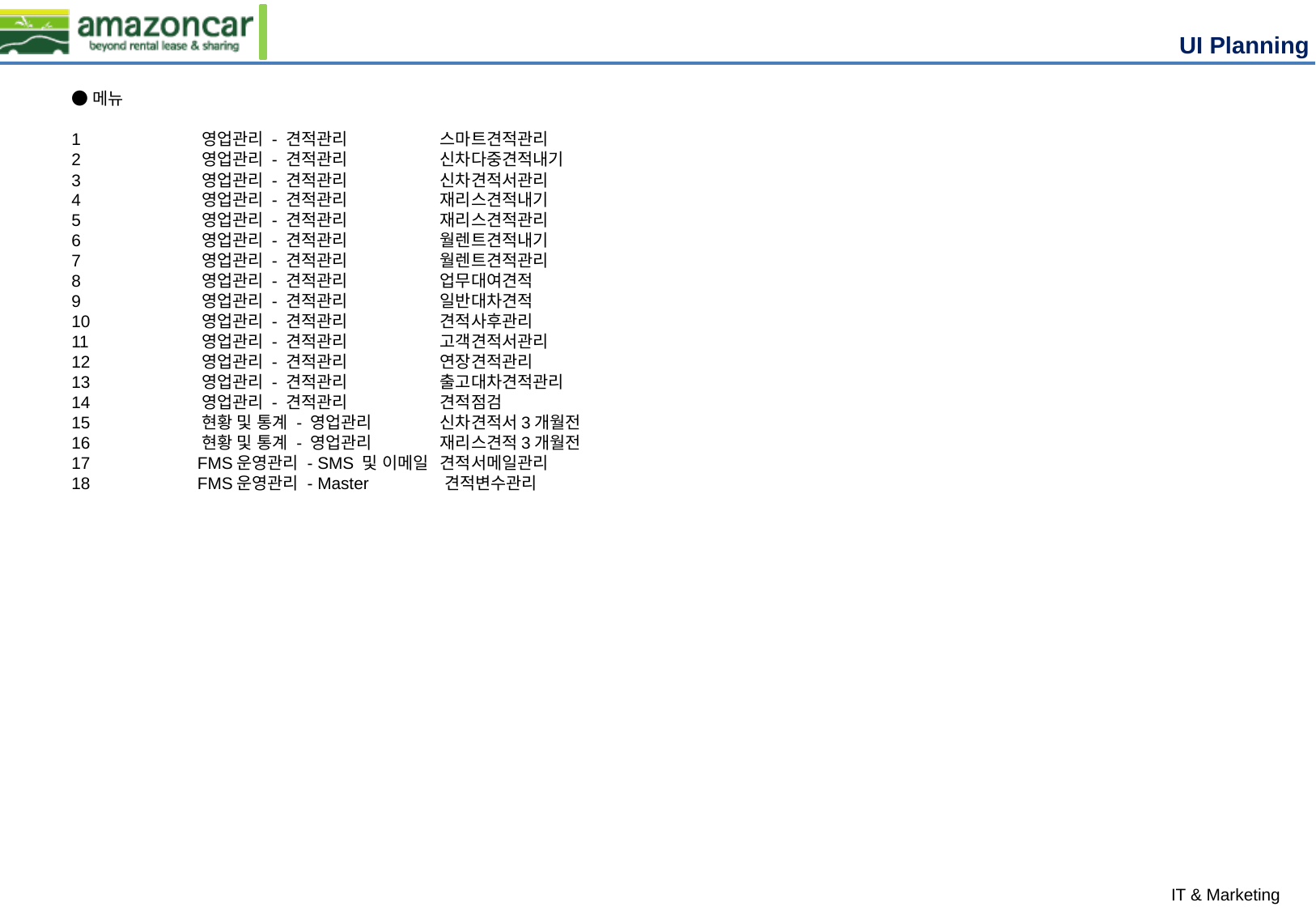

●메뉴

1	 영업관리 - 견적관리	 스마트견적관리
2	 영업관리 - 견적관리	 신차다중견적내기
3	 영업관리 - 견적관리	 신차견적서관리
4	 영업관리 - 견적관리	 재리스견적내기
5	 영업관리 - 견적관리	 재리스견적관리
6	 영업관리 - 견적관리	 월렌트견적내기
7	 영업관리 - 견적관리	 월렌트견적관리
8	 영업관리 - 견적관리	 업무대여견적
9	 영업관리 - 견적관리	 일반대차견적
10	 영업관리 - 견적관리	 견적사후관리
11	 영업관리 - 견적관리	 고객견적서관리
12	 영업관리 - 견적관리	 연장견적관리
13	 영업관리 - 견적관리	 출고대차견적관리
14	 영업관리 - 견적관리	 견적점검
15	 현황 및 통계 - 영업관리	 신차견적서3개월전
16	 현황 및 통계 - 영업관리	 재리스견적3개월전
17	 FMS운영관리 - SMS 및 이메일	 견적서메일관리
18	 FMS운영관리 - Master	 견적변수관리